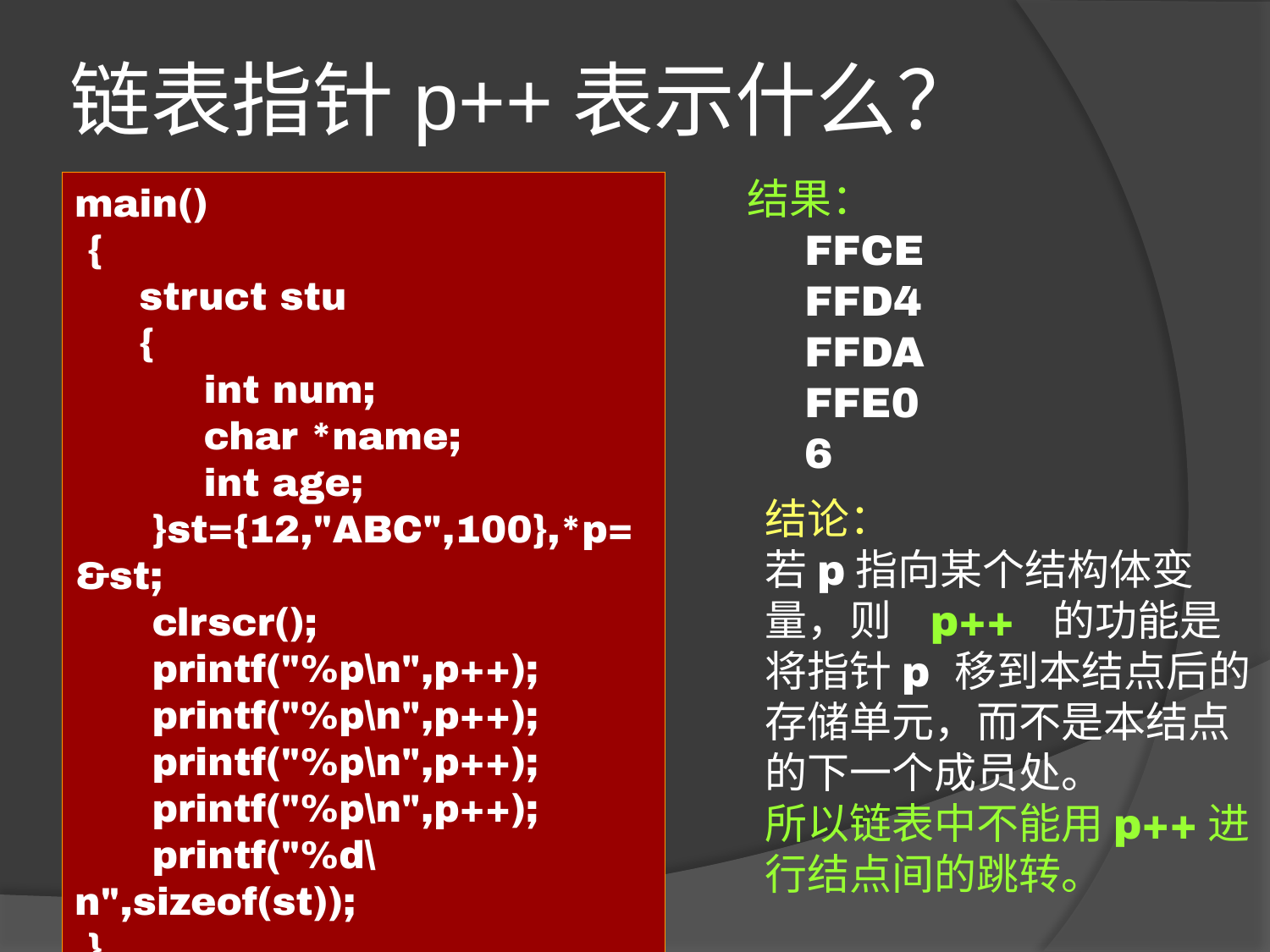

# 链表指针p++表示什么？
结果：
    FFCE
    FFD4
    FFDA
    FFE0
    6
main()
 {
     struct stu
     {
          int num;
          char *name;
          int age;
      }st={12,"ABC",100},*p=&st;
      clrscr();
      printf("%p\n",p++);
      printf("%p\n",p++);
      printf("%p\n",p++);
      printf("%p\n",p++);
      printf("%d\n",sizeof(st));
 }
结论：
若p指向某个结构体变量，则   p++  的功能是将指针p 移到本结点后的存储单元，而不是本结点的下一个成员处。
所以链表中不能用p++进行结点间的跳转。